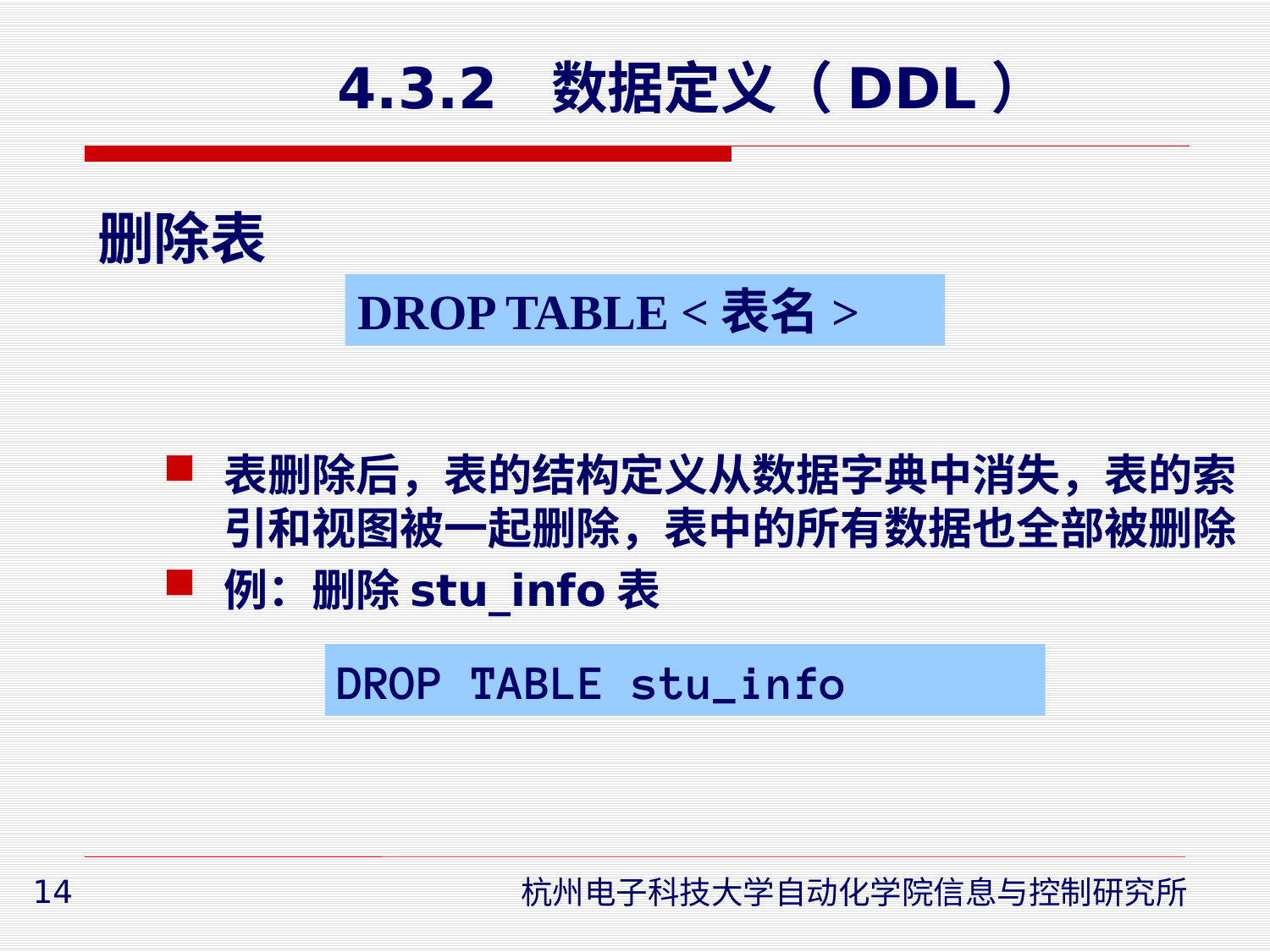

4.3.2  数据定义（DDL）
删除表

表删除后，表的结构定义从数据字典中消失，表的索引和视图被一起删除，表中的所有数据也全部被删除
例：删除stu_info表

DROP TABLE <表名>
DROP TABLE stu_info